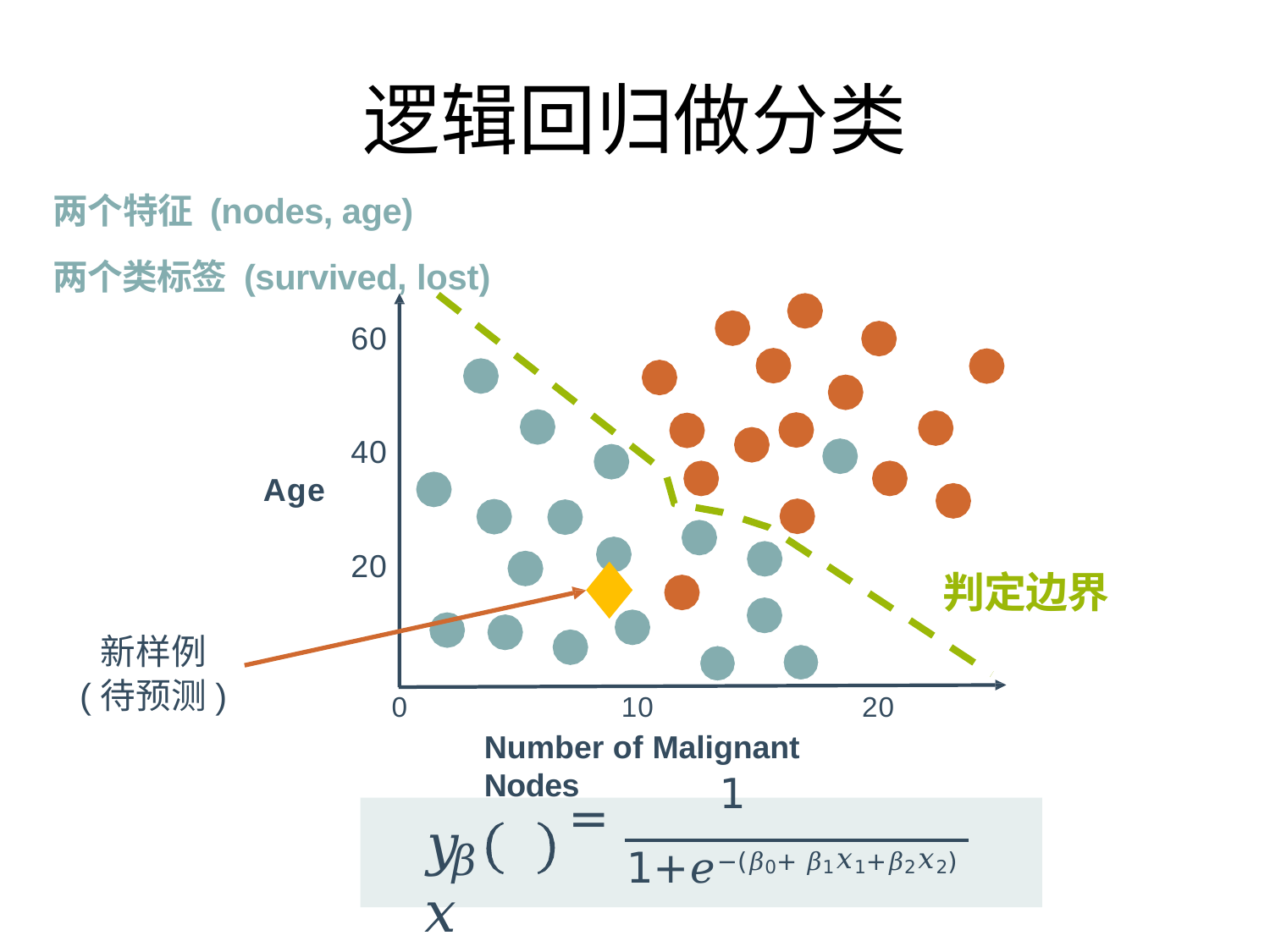

# 逻辑回归做分类
两个特征 (nodes, age)
两个类标签 (survived, lost)

60

40
Age

20

判定边界

新样例
(待预测)

0
10
20
Number of Malignant Nodes
=       1
1+𝑒−(𝛽0+ 𝛽1𝑥1+𝛽2𝑥2)

𝑦	𝑥

𝛽